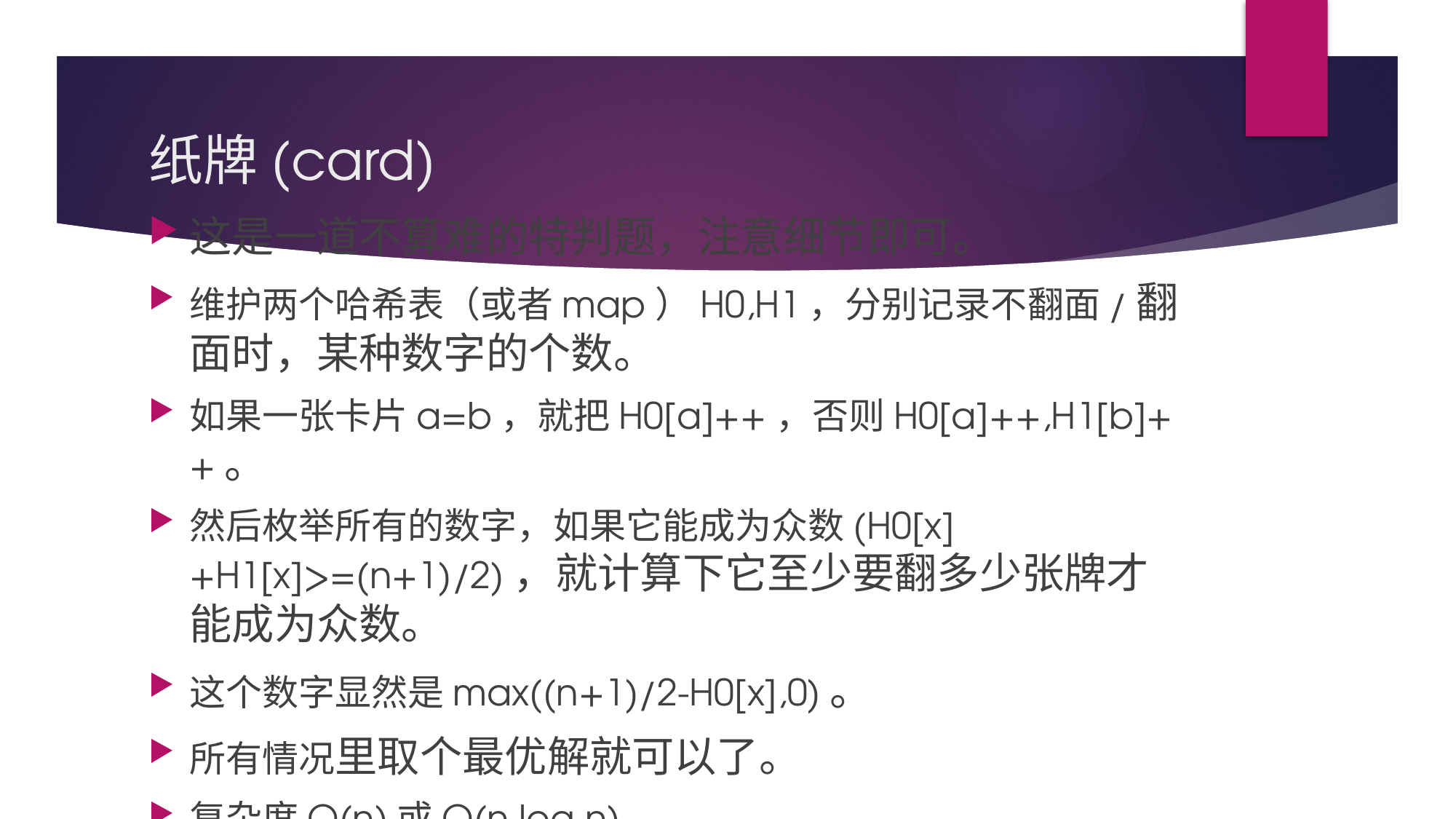

# 纸牌(card)
这是一道不算难的特判题，注意细节即可。
维护两个哈希表（或者map）H0,H1，分别记录不翻面/翻面时，某种数字的个数。
如果一张卡片a=b，就把H0[a]++，否则H0[a]++,H1[b]++。
然后枚举所有的数字，如果它能成为众数(H0[x]+H1[x]>=(n+1)/2)，就计算下它至少要翻多少张牌才能成为众数。
这个数字显然是max((n+1)/2-H0[x],0)。
所有情况里取个最优解就可以了。
复杂度O(n)或O(n log n)。